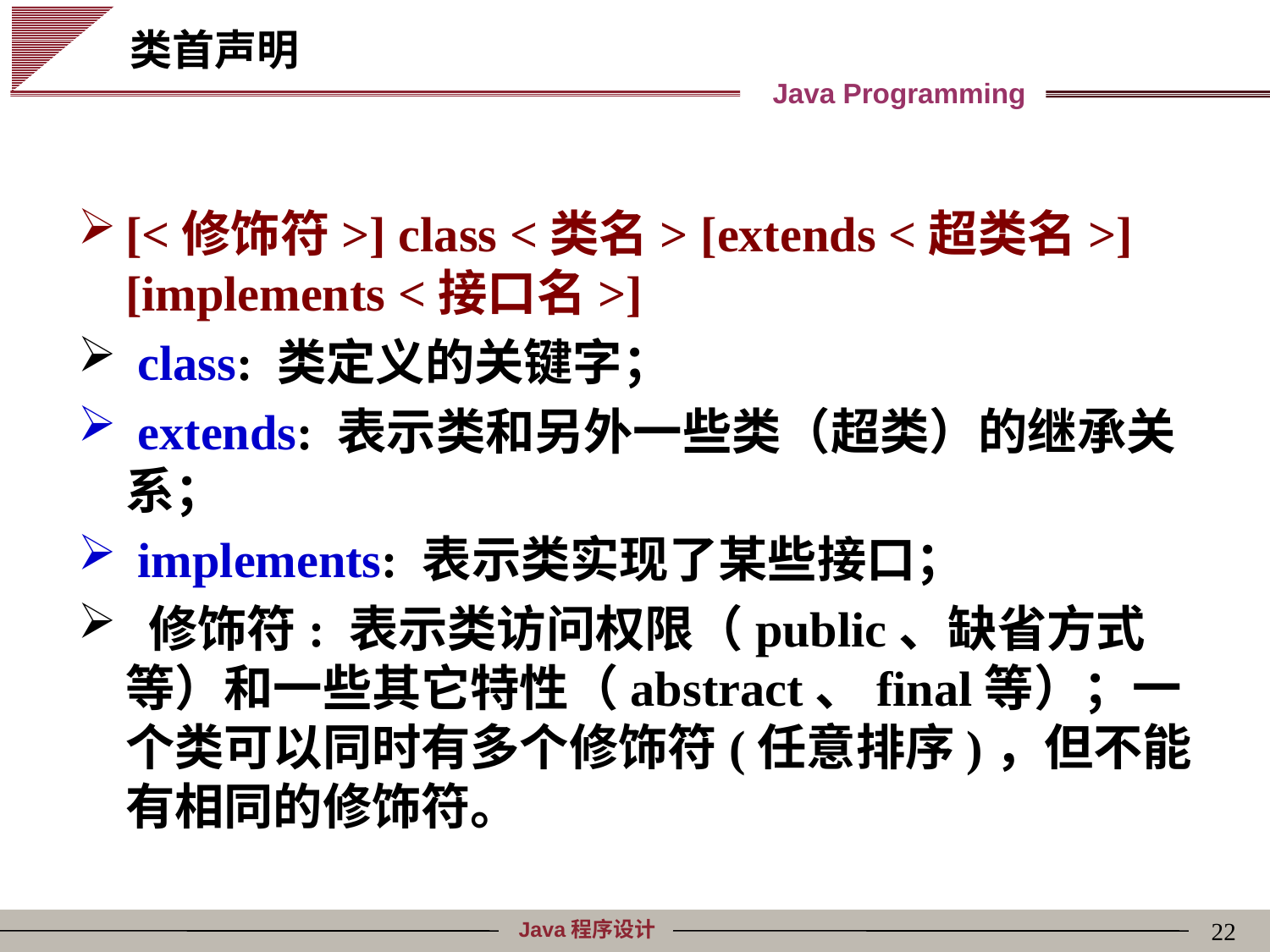

# 类首声明
[<修饰符>] class <类名> [extends <超类名>] [implements <接口名>]
 class: 类定义的关键字；
 extends: 表示类和另外一些类（超类）的继承关系；
 implements: 表示类实现了某些接口；
 修饰符: 表示类访问权限（public、缺省方式等）和一些其它特性（abstract、final等）；一个类可以同时有多个修饰符(任意排序)，但不能有相同的修饰符。